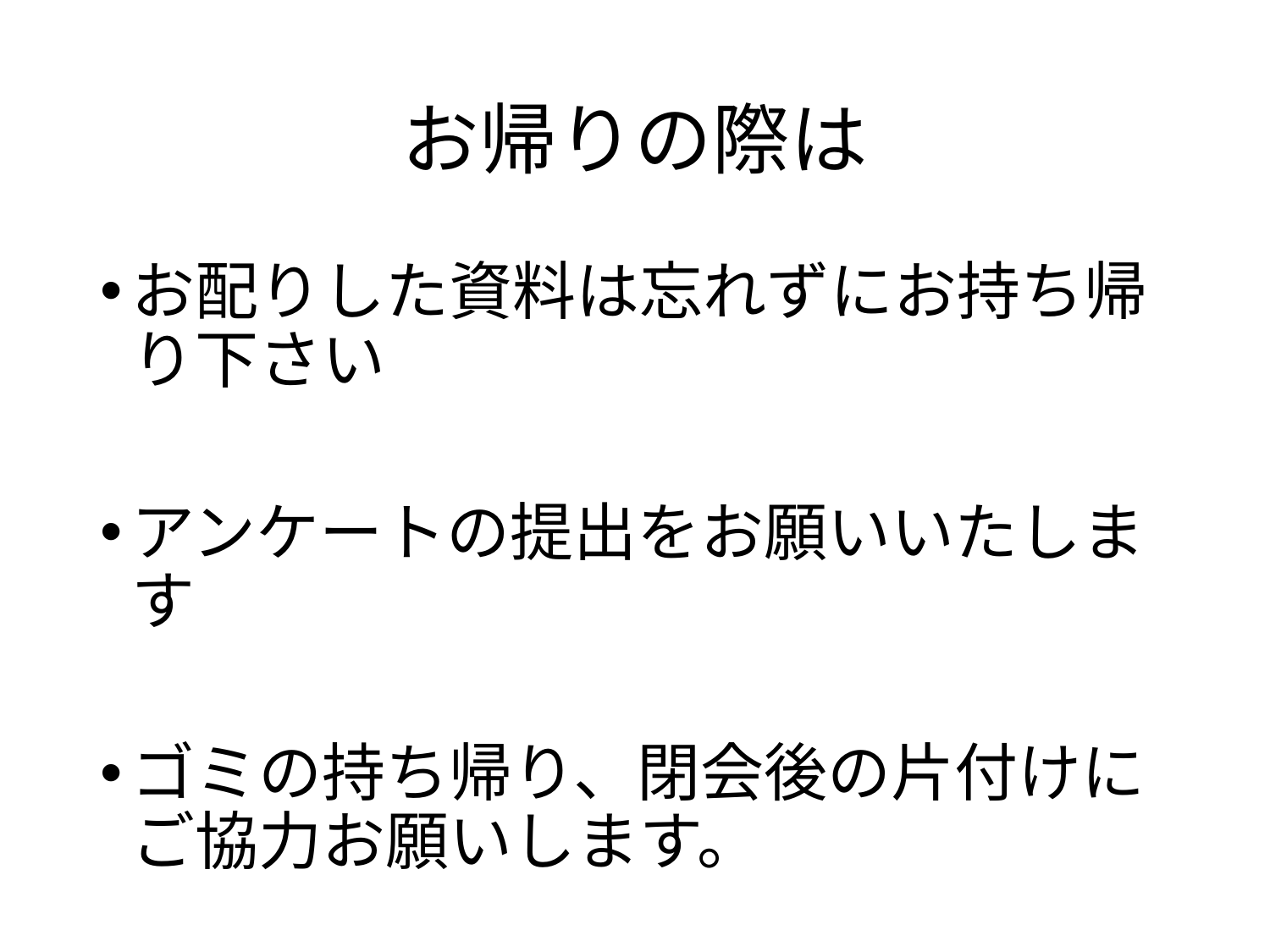

# お帰りの際は
お配りした資料は忘れずにお持ち帰り下さい

アンケートの提出をお願いいたします

ゴミの持ち帰り、閉会後の片付けにご協力お願いします。